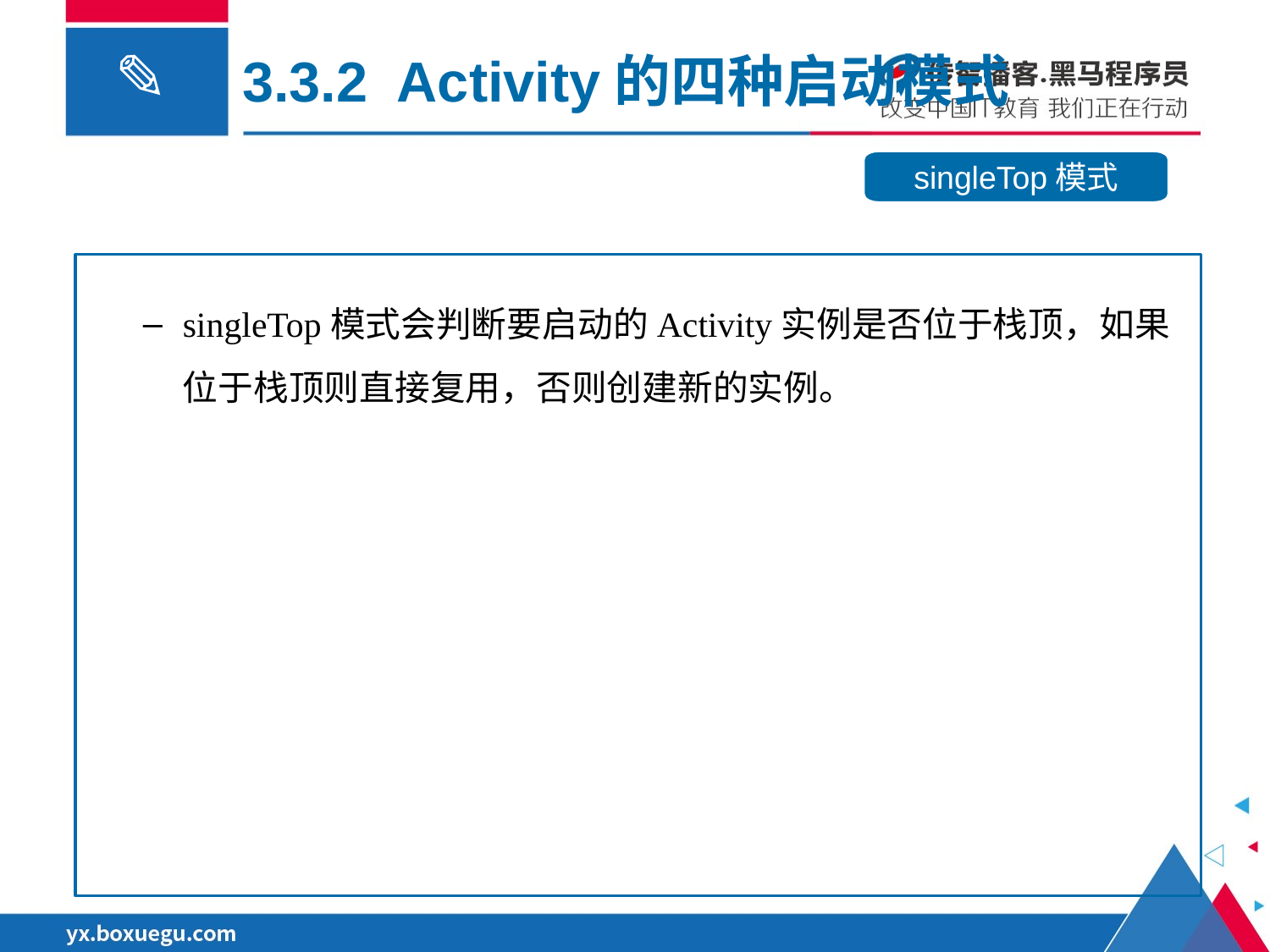

3.3.2  Activity的四种启动模式

singleTop模式

singleTop模式会判断要启动的Activity实例是否位于栈顶，如果位于栈顶则直接复用，否则创建新的实例。